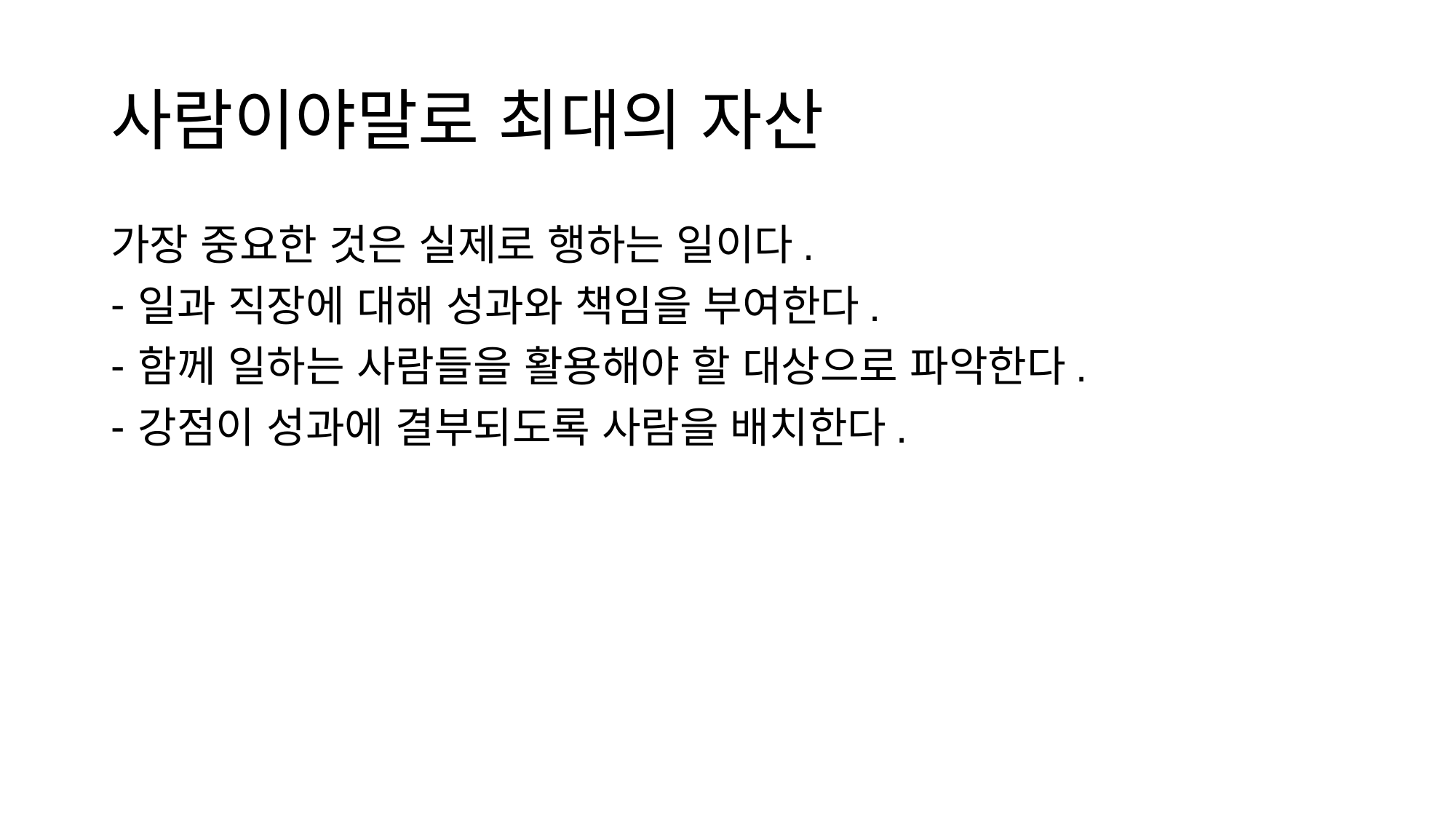

# 사람이야말로 최대의 자산
가장 중요한 것은 실제로 행하는 일이다.
일과 직장에 대해 성과와 책임을 부여한다.
함께 일하는 사람들을 활용해야 할 대상으로 파악한다.
강점이 성과에 결부되도록 사람을 배치한다.